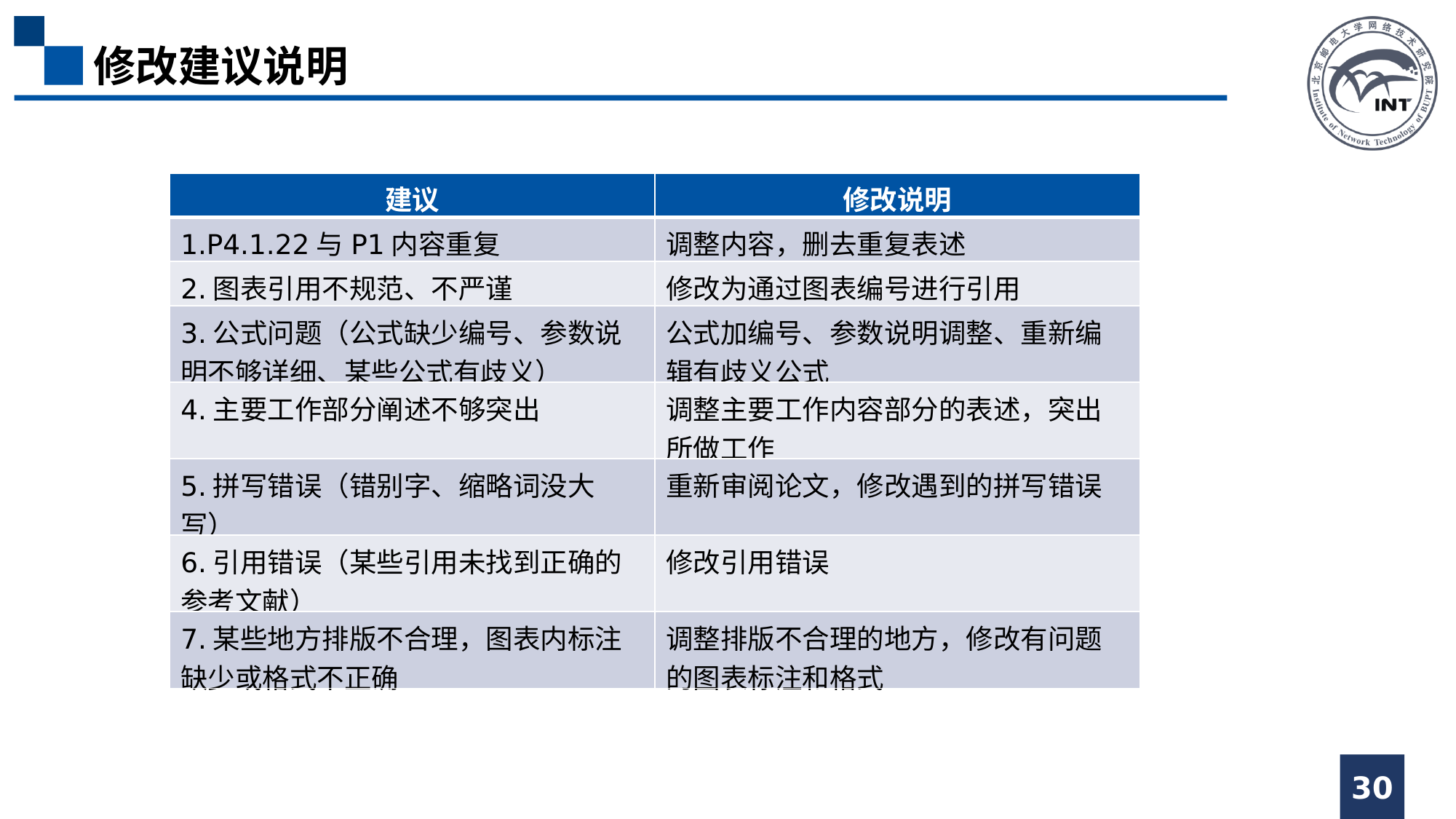

修改建议说明
| 建议 | 修改说明 |
| --- | --- |
| 1.P4.1.22与P1内容重复 | 调整内容，删去重复表述 |
| 2.图表引用不规范、不严谨 | 修改为通过图表编号进行引用 |
| 3.公式问题（公式缺少编号、参数说明不够详细、某些公式有歧义） | 公式加编号、参数说明调整、重新编辑有歧义公式 |
| 4.主要工作部分阐述不够突出 | 调整主要工作内容部分的表述，突出所做工作 |
| 5.拼写错误（错别字、缩略词没大写） | 重新审阅论文，修改遇到的拼写错误 |
| 6.引用错误（某些引用未找到正确的参考文献） | 修改引用错误 |
| 7.某些地方排版不合理，图表内标注缺少或格式不正确 | 调整排版不合理的地方，修改有问题的图表标注和格式 |
30